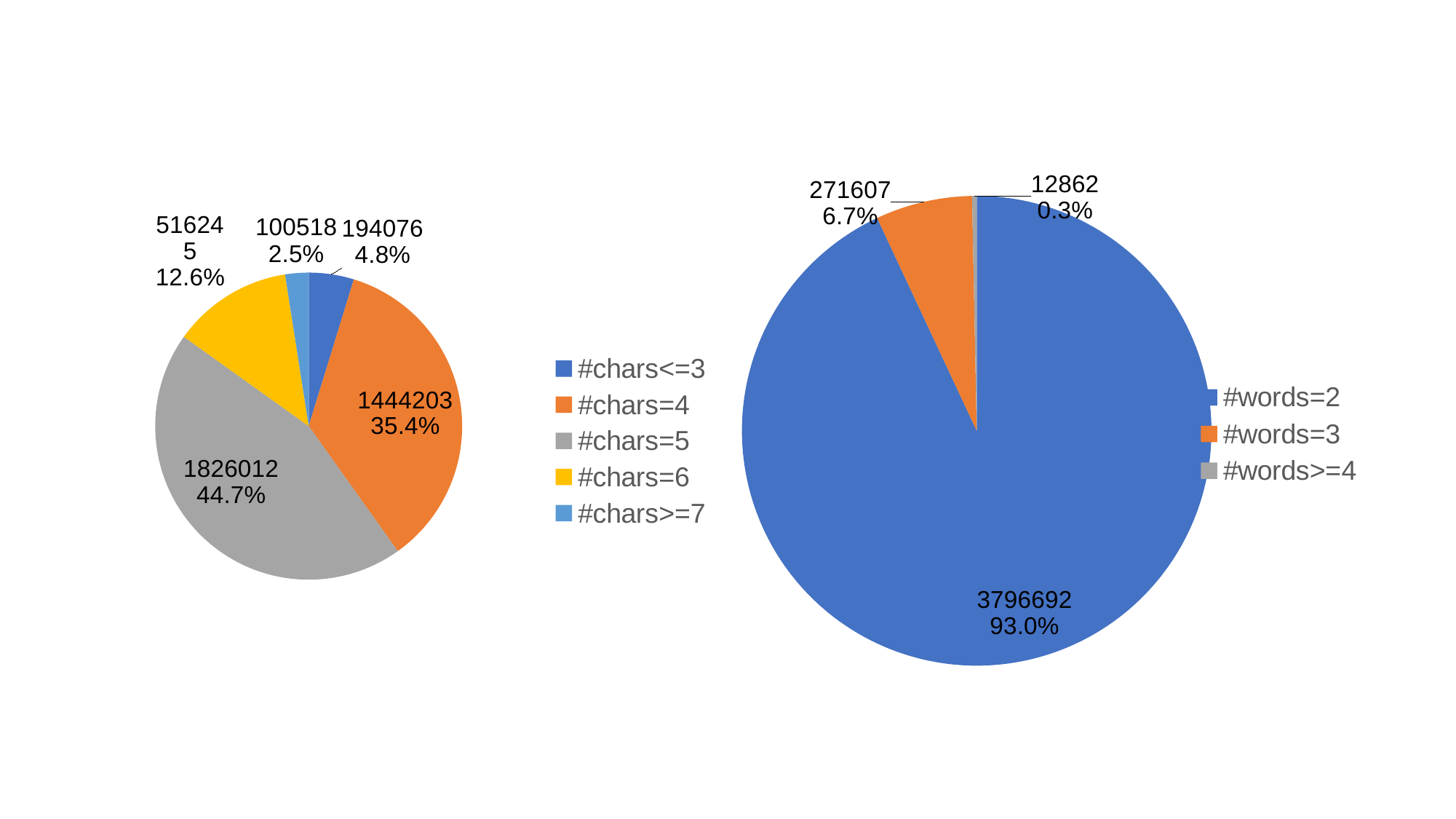

### Chart

| Category | #samples |
|---|---|
| #words=2 | 3796692.0 |
| #words=3 | 271607.0 |
| #words>=4 | 12862.0 |

### Chart

| Category | 销售额 |
|---|---|
| #chars<=3 | 194076.0 |
| #chars=4 | 1444203.0 |
| #chars=5 | 1826012.0 |
| #chars=6 | 516245.0 |
| #chars>=7 | 100518.0 |